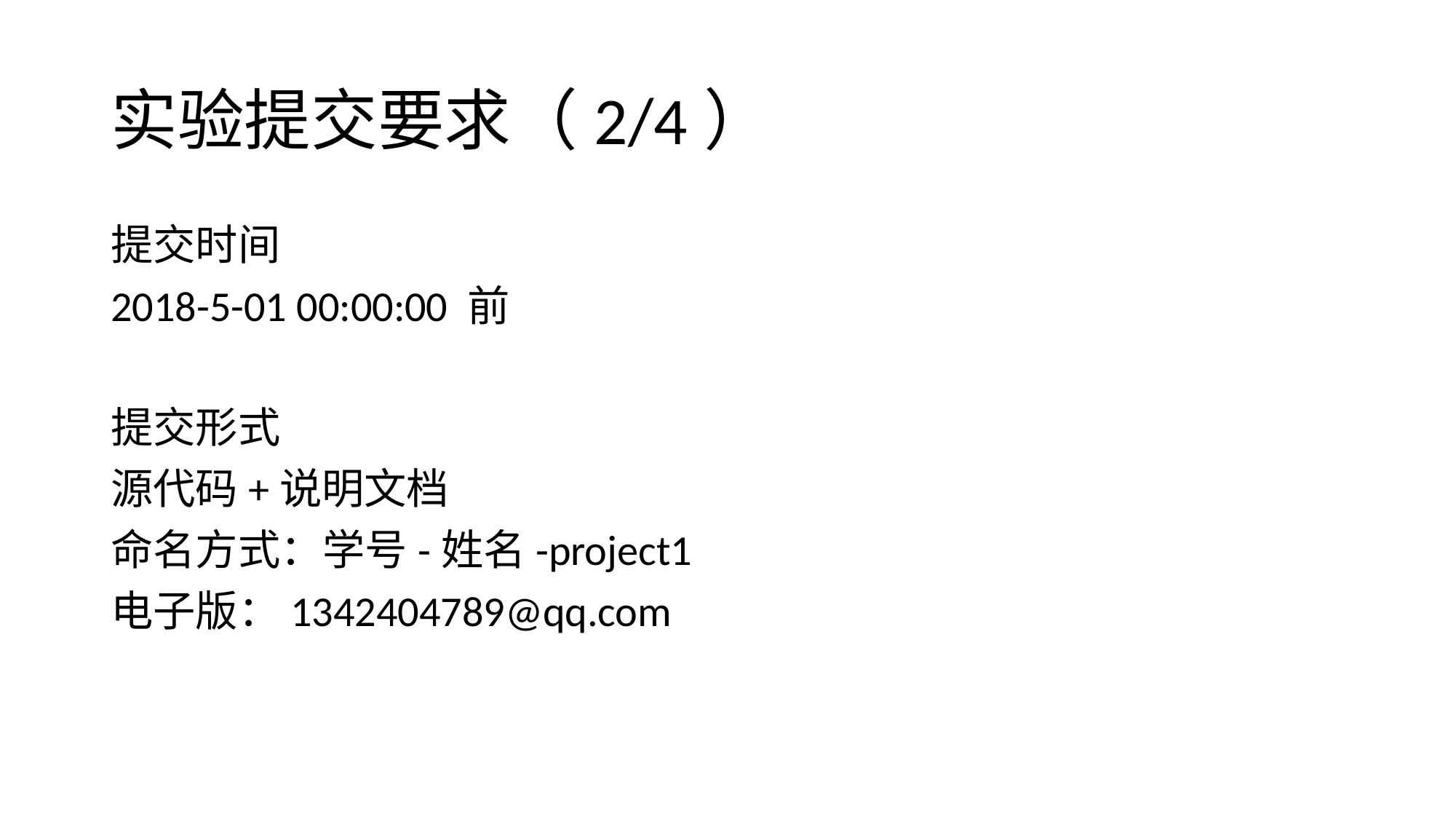

# 实验提交要求（2/4）
提交时间
2018-5-01 00:00:00 前

提交形式
源代码+说明文档
命名方式：学号-姓名-project1
电子版：1342404789@qq.com